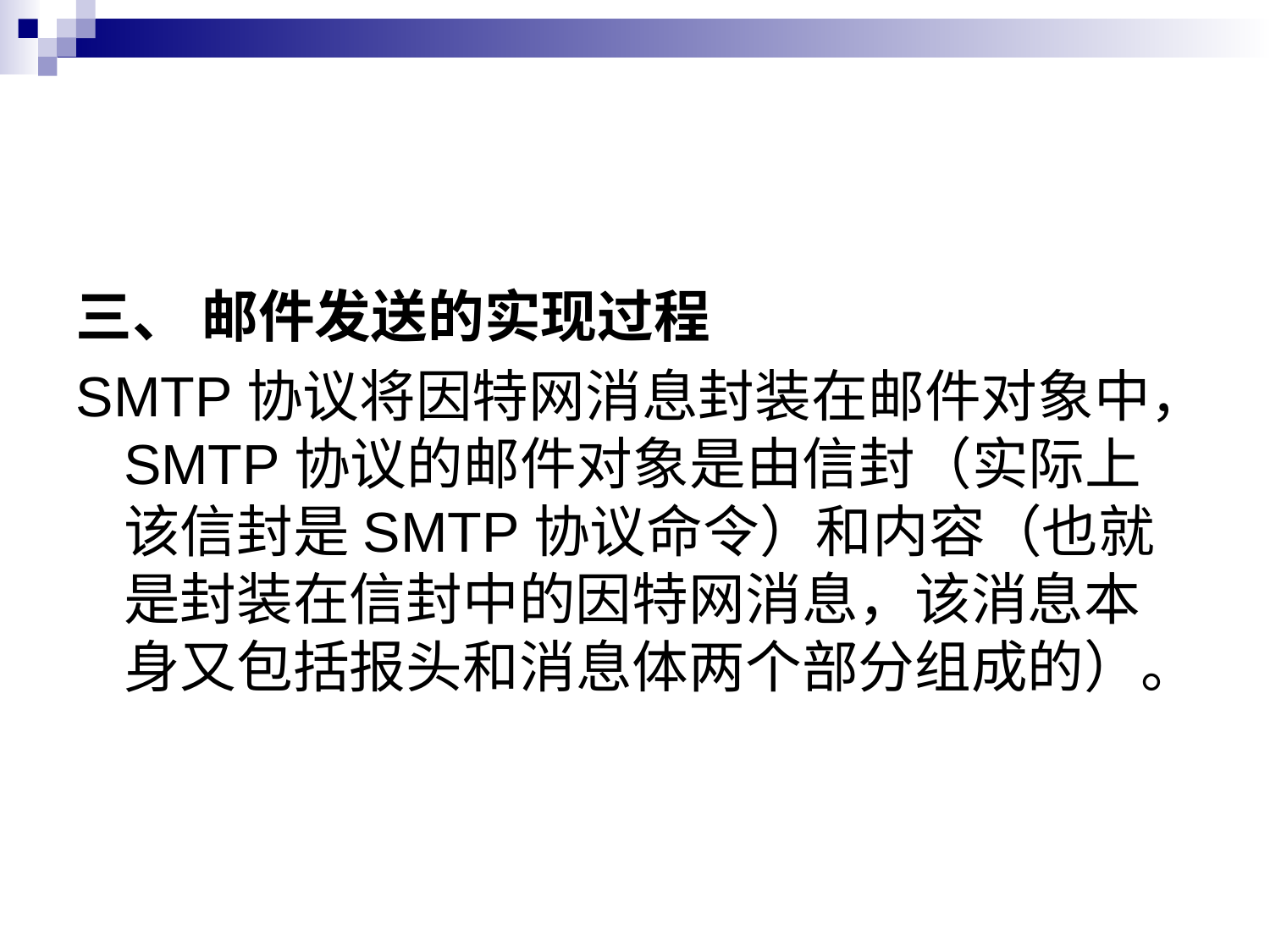

#
三、 邮件发送的实现过程
SMTP协议将因特网消息封装在邮件对象中，SMTP协议的邮件对象是由信封（实际上该信封是SMTP协议命令）和内容（也就是封装在信封中的因特网消息，该消息本身又包括报头和消息体两个部分组成的）。